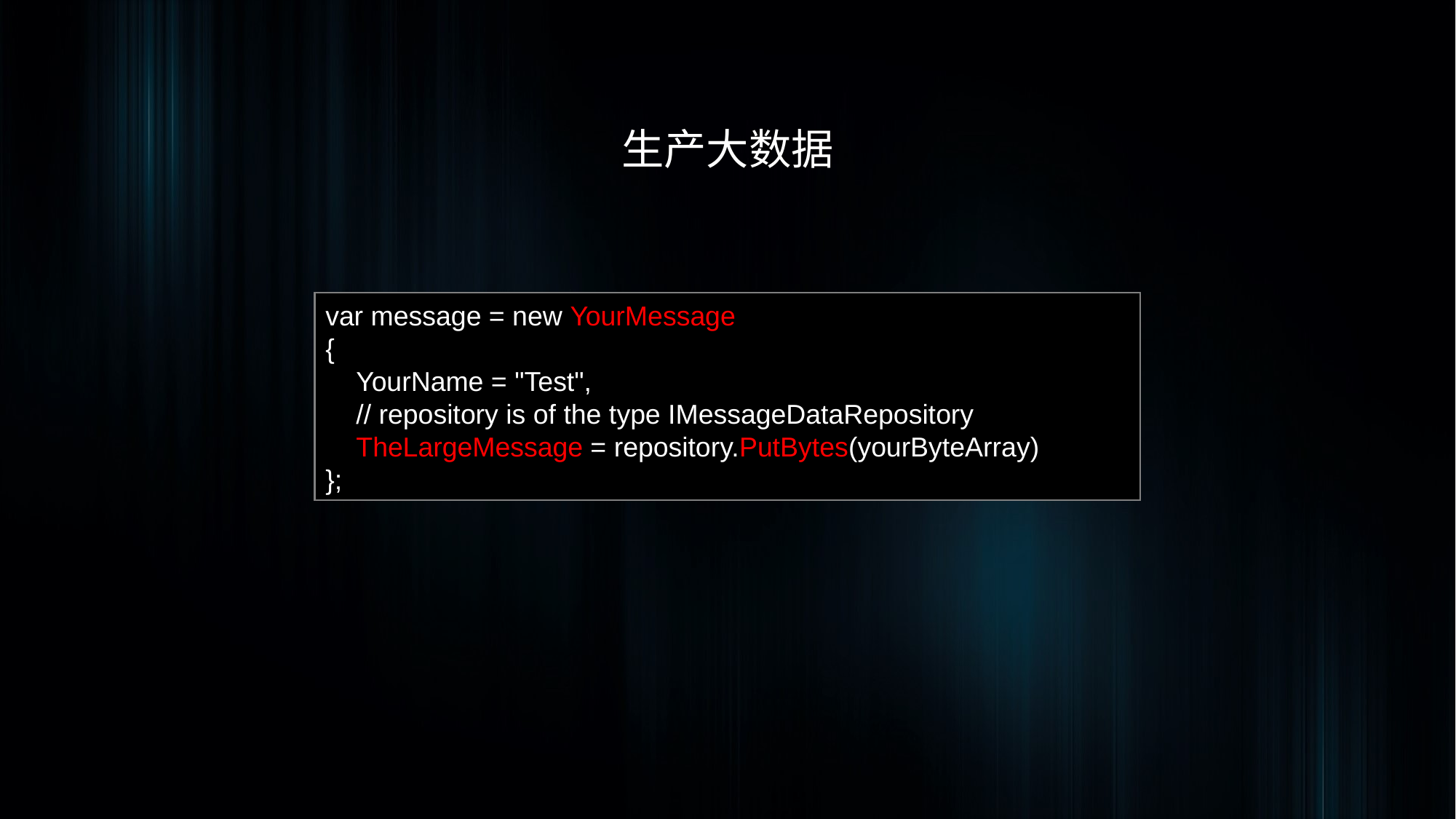

生产大数据
var message = new YourMessage
{
    YourName = "Test",
    // repository is of the type IMessageDataRepository
    TheLargeMessage = repository.PutBytes(yourByteArray)
};